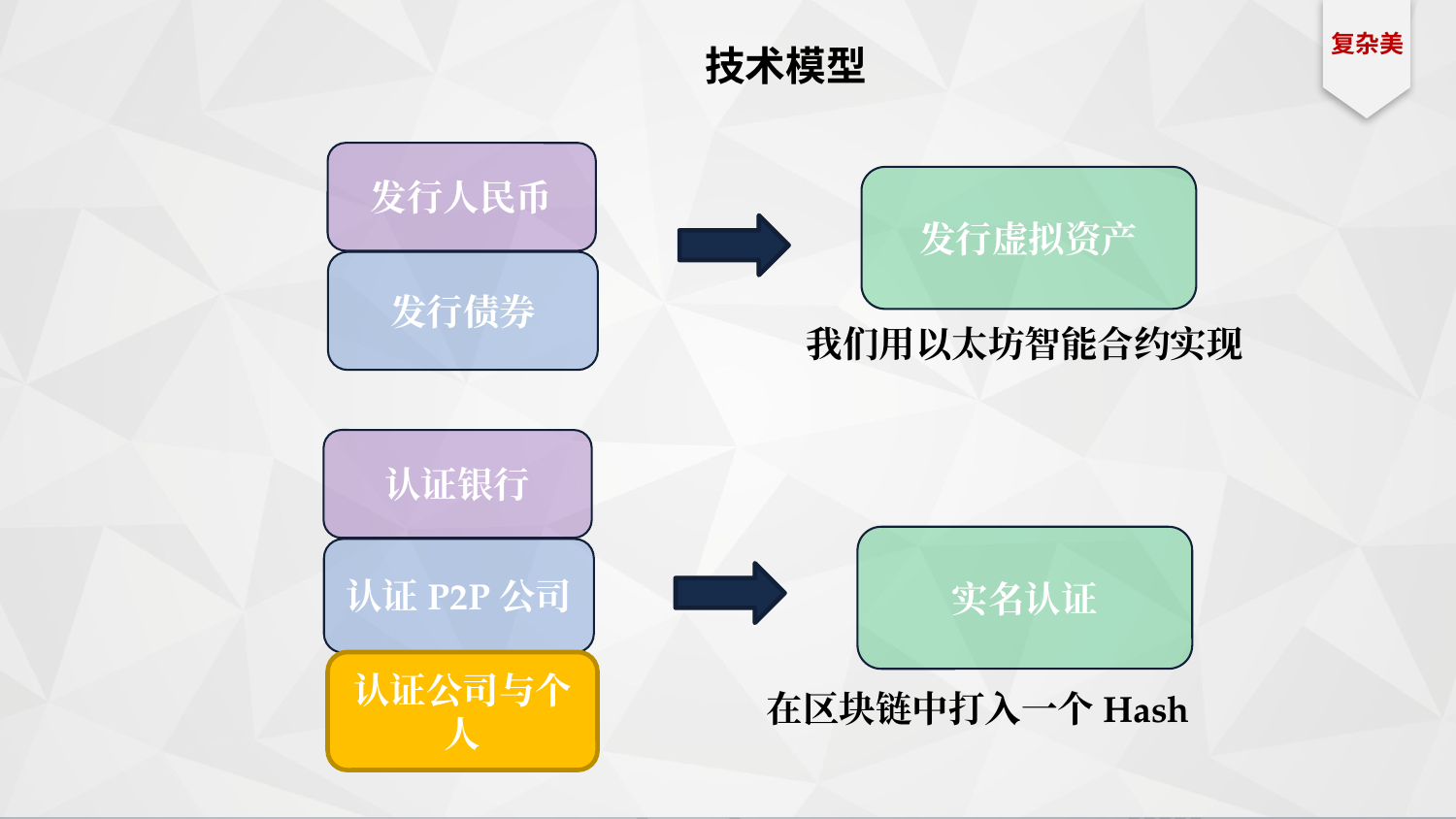

复杂美
技术模型

发行人民币

发行虚拟资产

发行债券
我们用以太坊智能合约实现

认证银行

实名认证

认证P2P公司

认证公司与个人
在区块链中打入一个Hash